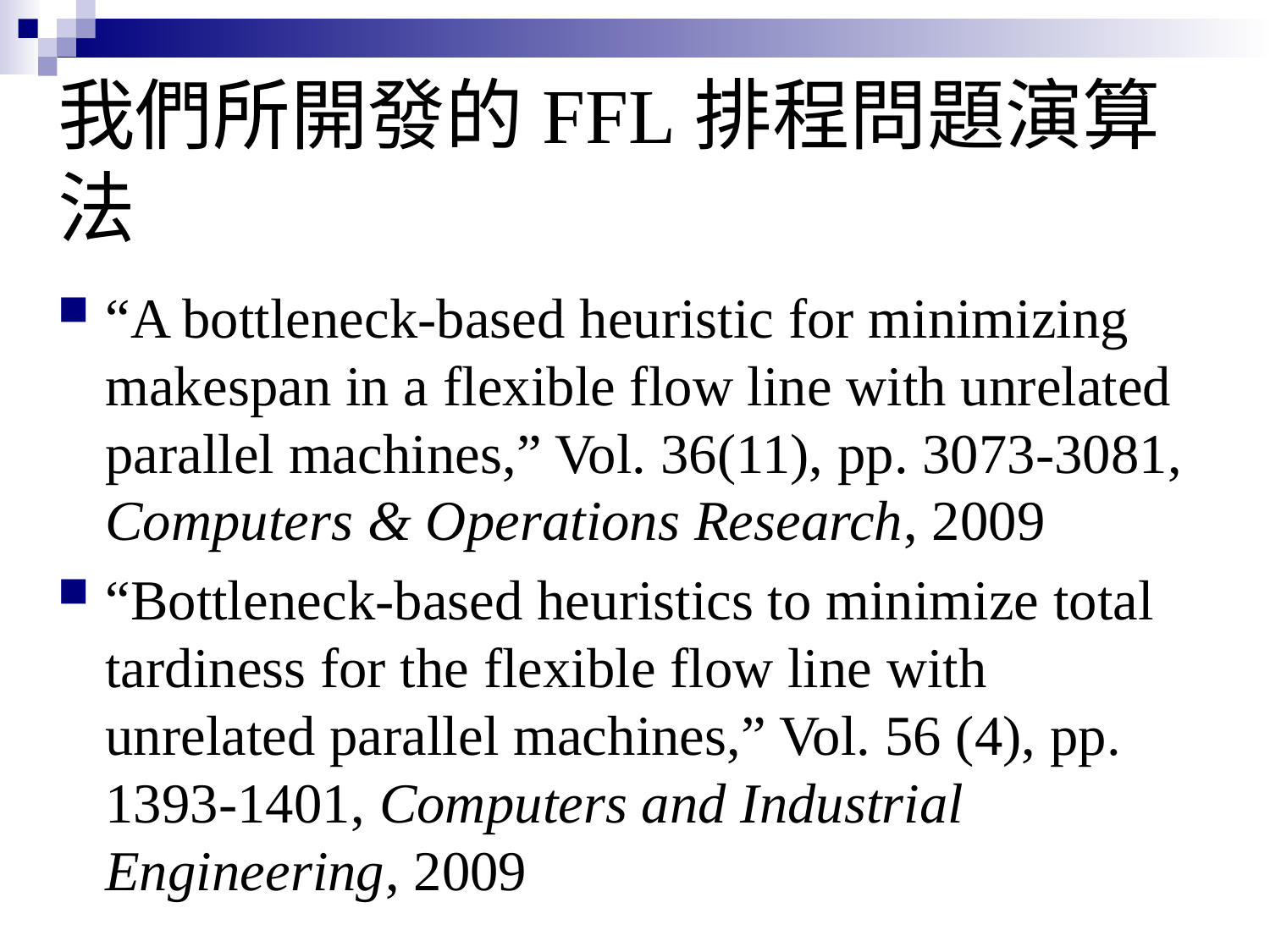

# 我們所開發的FFL排程問題演算法
“A bottleneck-based heuristic for minimizing makespan in a flexible flow line with unrelated parallel machines,” Vol. 36(11), pp. 3073-3081, Computers & Operations Research, 2009
“Bottleneck-based heuristics to minimize total tardiness for the flexible flow line with unrelated parallel machines,” Vol. 56 (4), pp. 1393-1401, Computers and Industrial Engineering, 2009